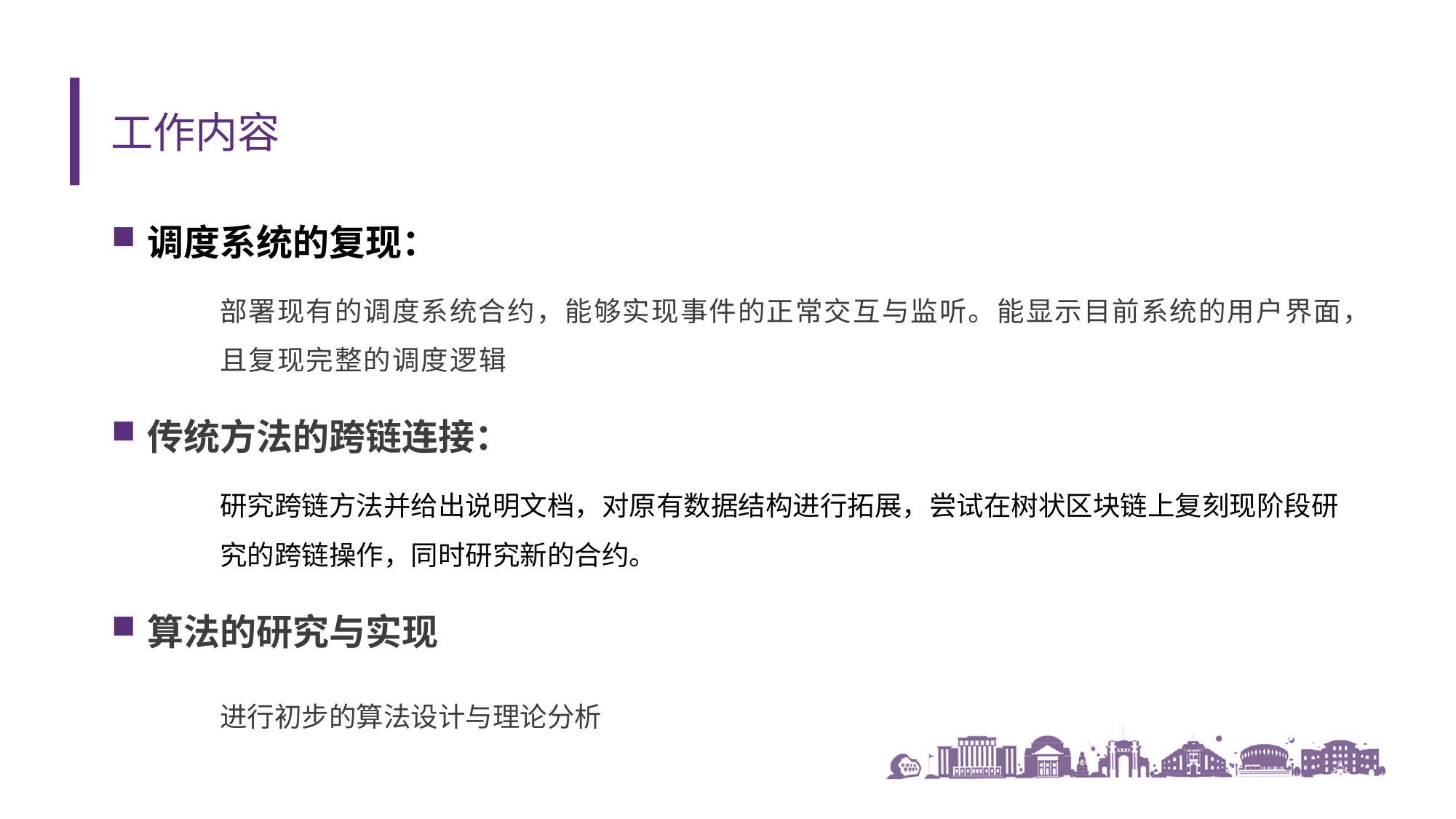

# 工作内容
调度系统的复现：
	部署现有的调度系统合约，能够实现事件的正常交互与监听。能显示目前系统的用户界面，	且复现完整的调度逻辑
传统方法的跨链连接：
	研究跨链方法并给出说明文档，对原有数据结构进行拓展，尝试在树状区块链上复刻现阶段研    	究的跨链操作，同时研究新的合约。
算法的研究与实现
	进行初步的算法设计与理论分析